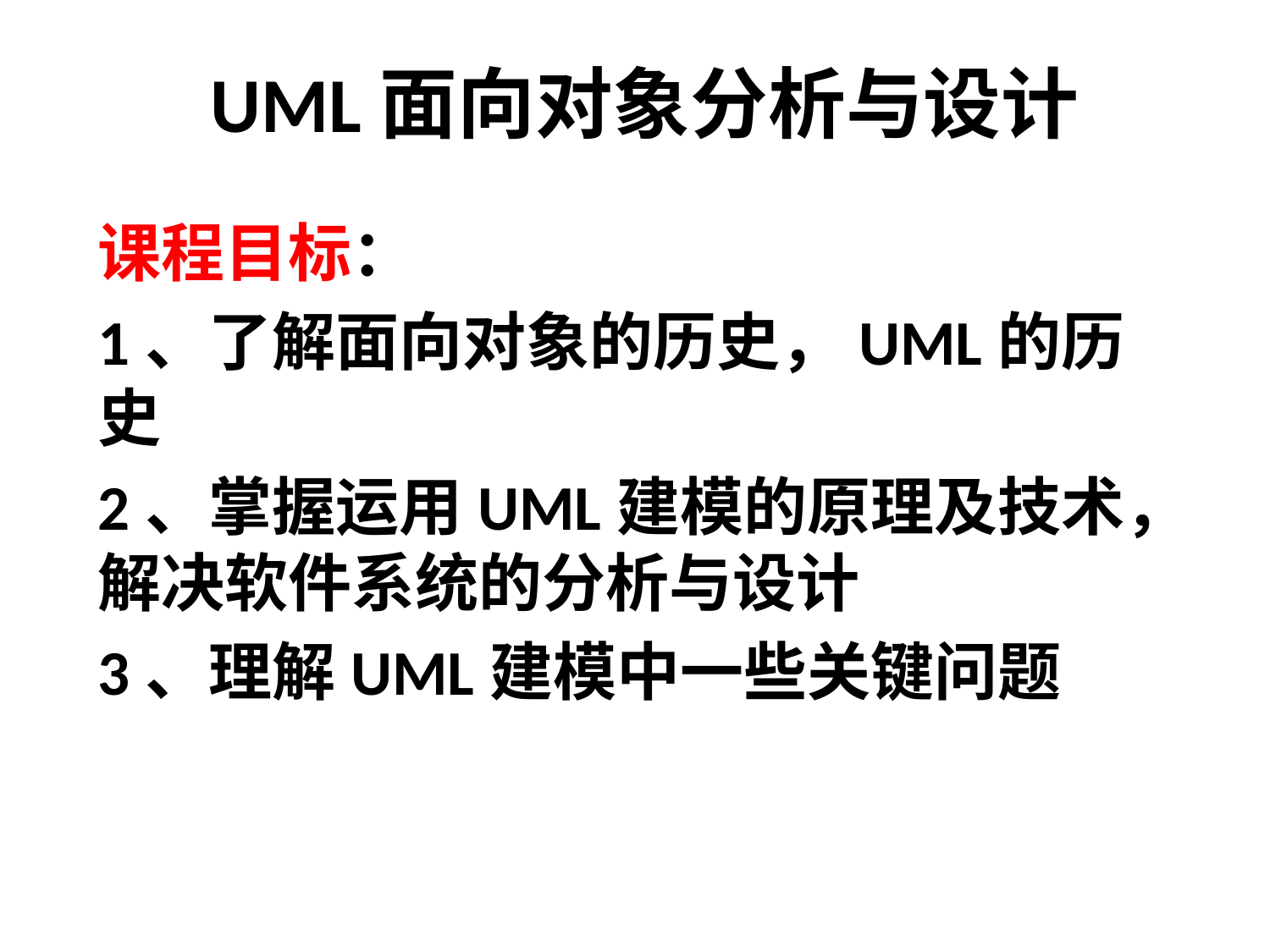

# UML面向对象分析与设计
课程目标：
1、了解面向对象的历史，UML的历史
2、掌握运用UML建模的原理及技术，解决软件系统的分析与设计
3、理解UML建模中一些关键问题